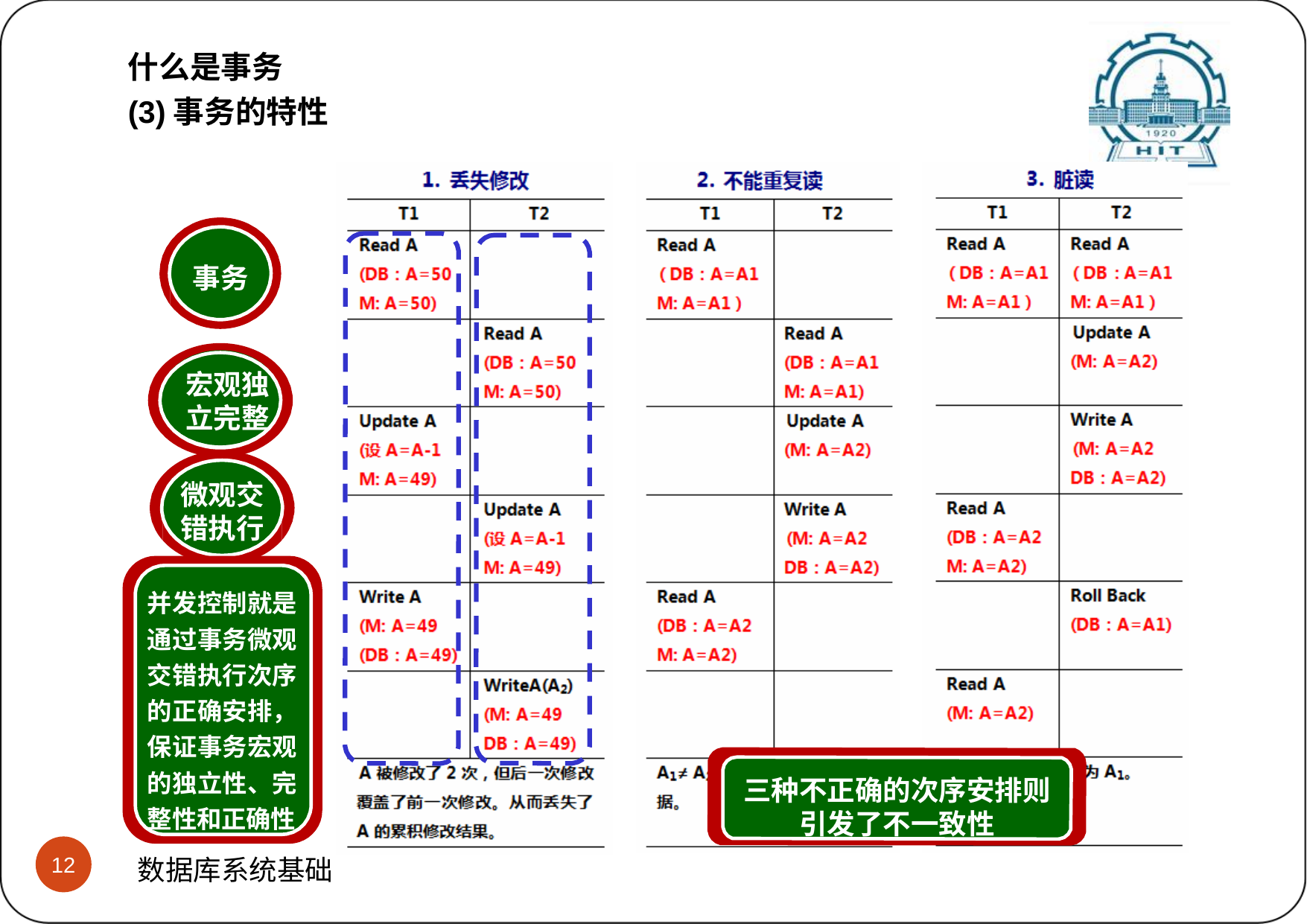

# 什么是事务
(3)事务的特性

事务

   宏观独
   立完整

微观交
错执行

并发控制就是 通过事务微观 交错执行次序 的正确安排， 保证事务宏观 的独立性、完 整性和正确性

三种不正确的次序安排则 引发了不一致性